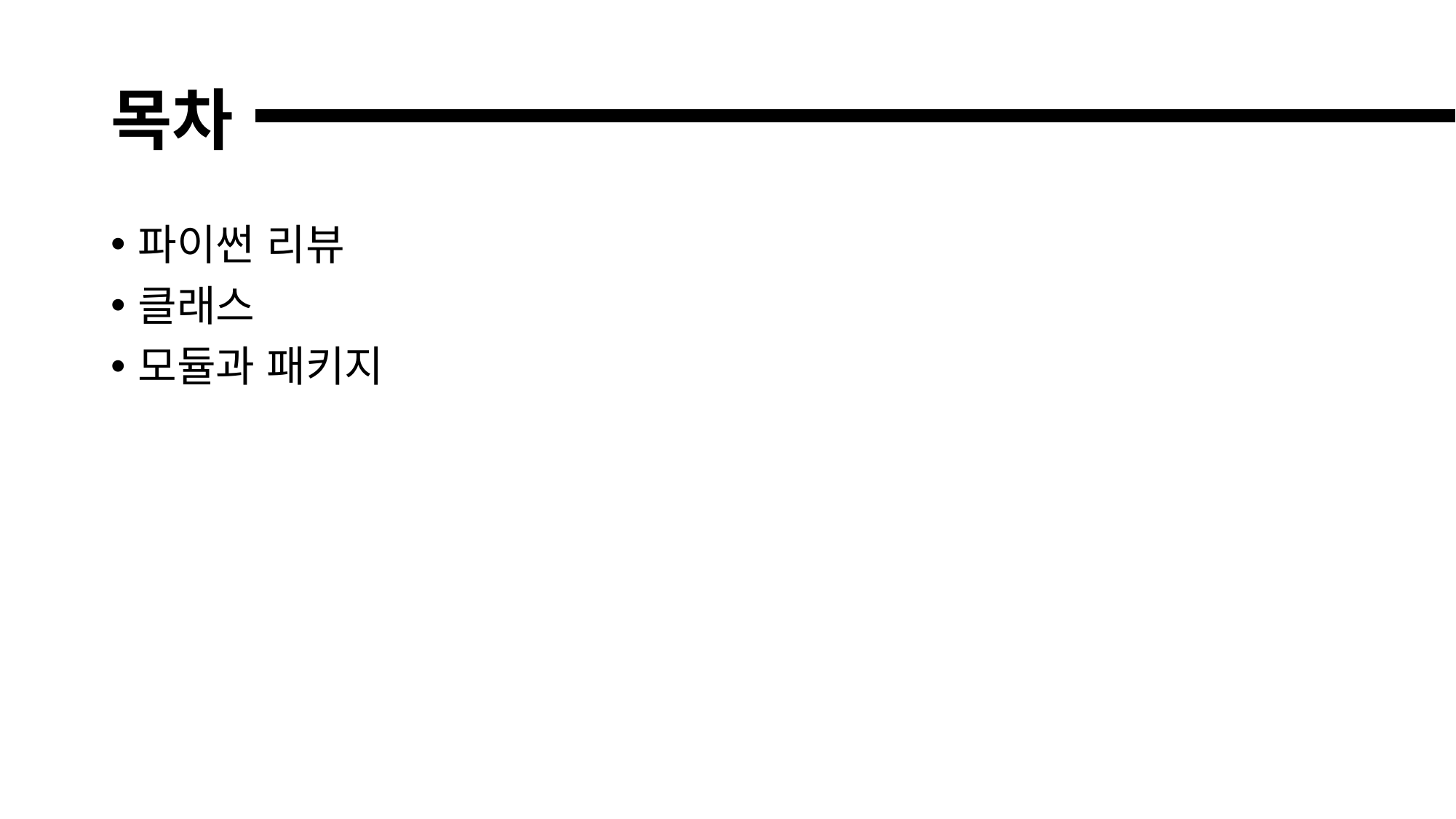

# 목차

파이썬 리뷰
클래스
모듈과 패키지